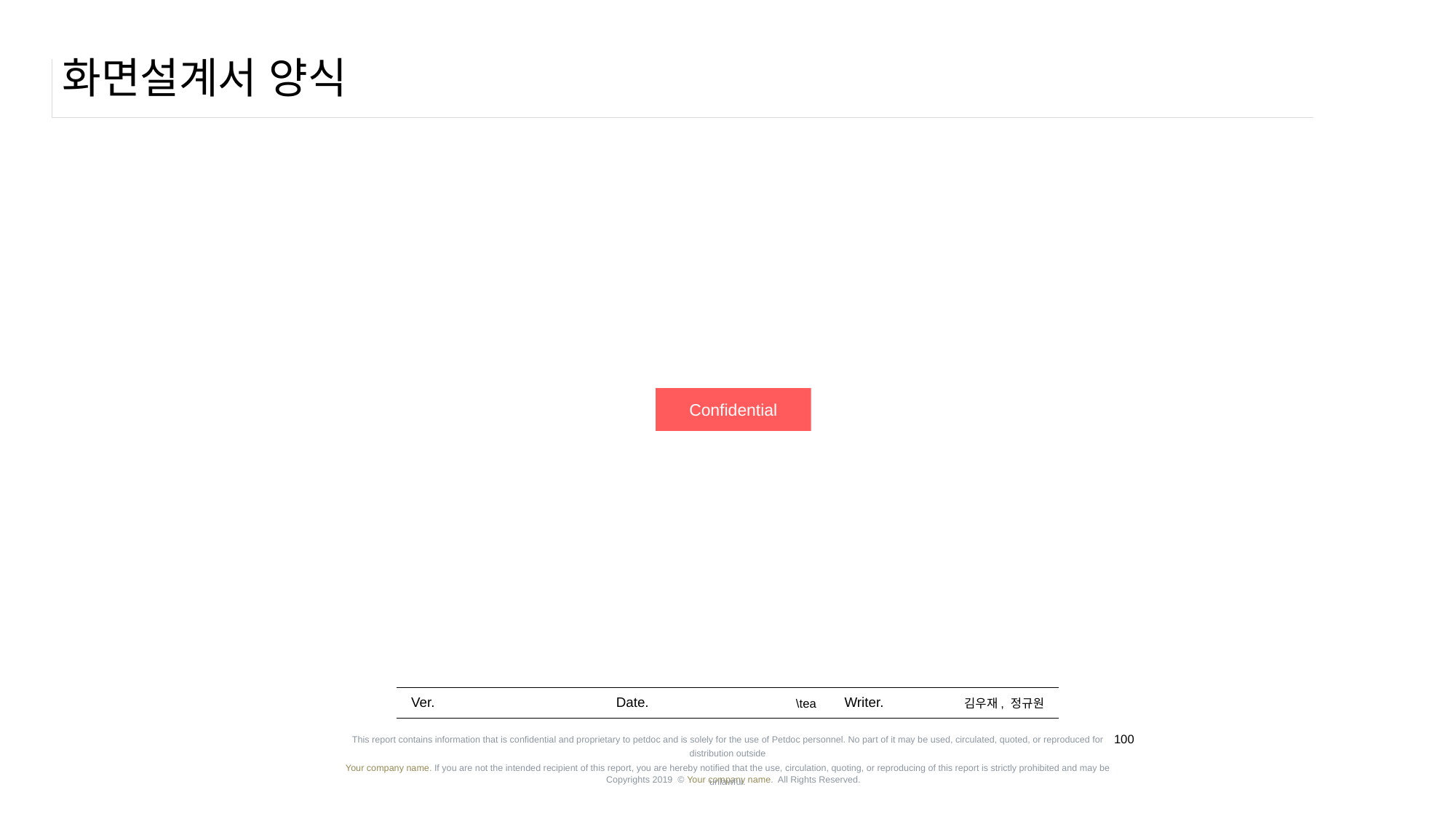

# 화면설계서 양식
\tea
김우재, 정규원
100